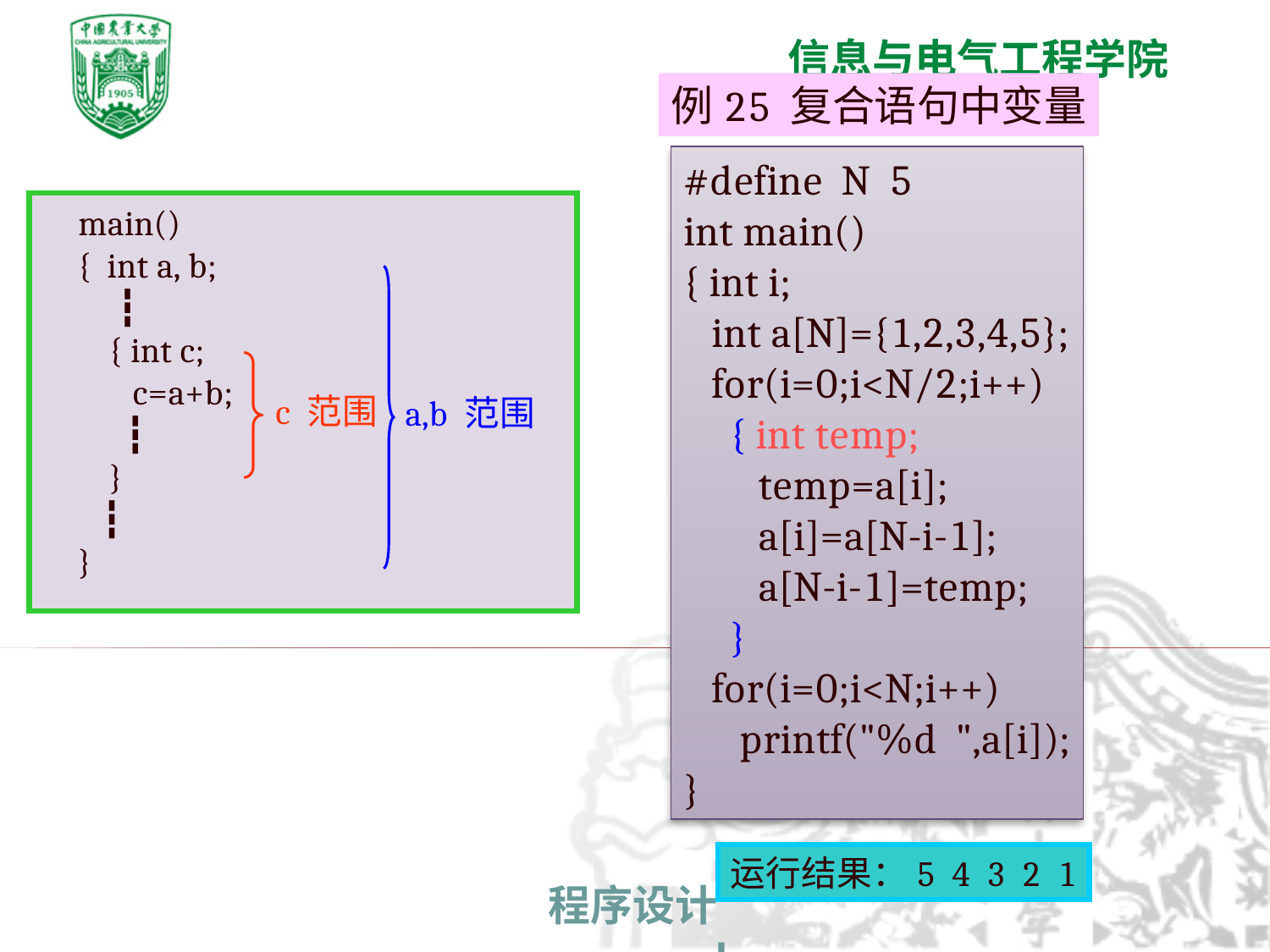

例25 复合语句中变量
#define  N  5
int main()
{ int i;
   int a[N]={1,2,3,4,5};
   for(i=0;i<N/2;i++)
     { int temp;
        temp=a[i];
        a[i]=a[N-i-1];
        a[N-i-1]=temp;
     }
   for(i=0;i<N;i++)
      printf("%d  ",a[i]);
}

main()
{  int a, b;
     ┇
    { int c;
       c=a+b;
      ┇
    }
   ┇
}

c 范围
a,b 范围
运行结果：5  4  3  2  1